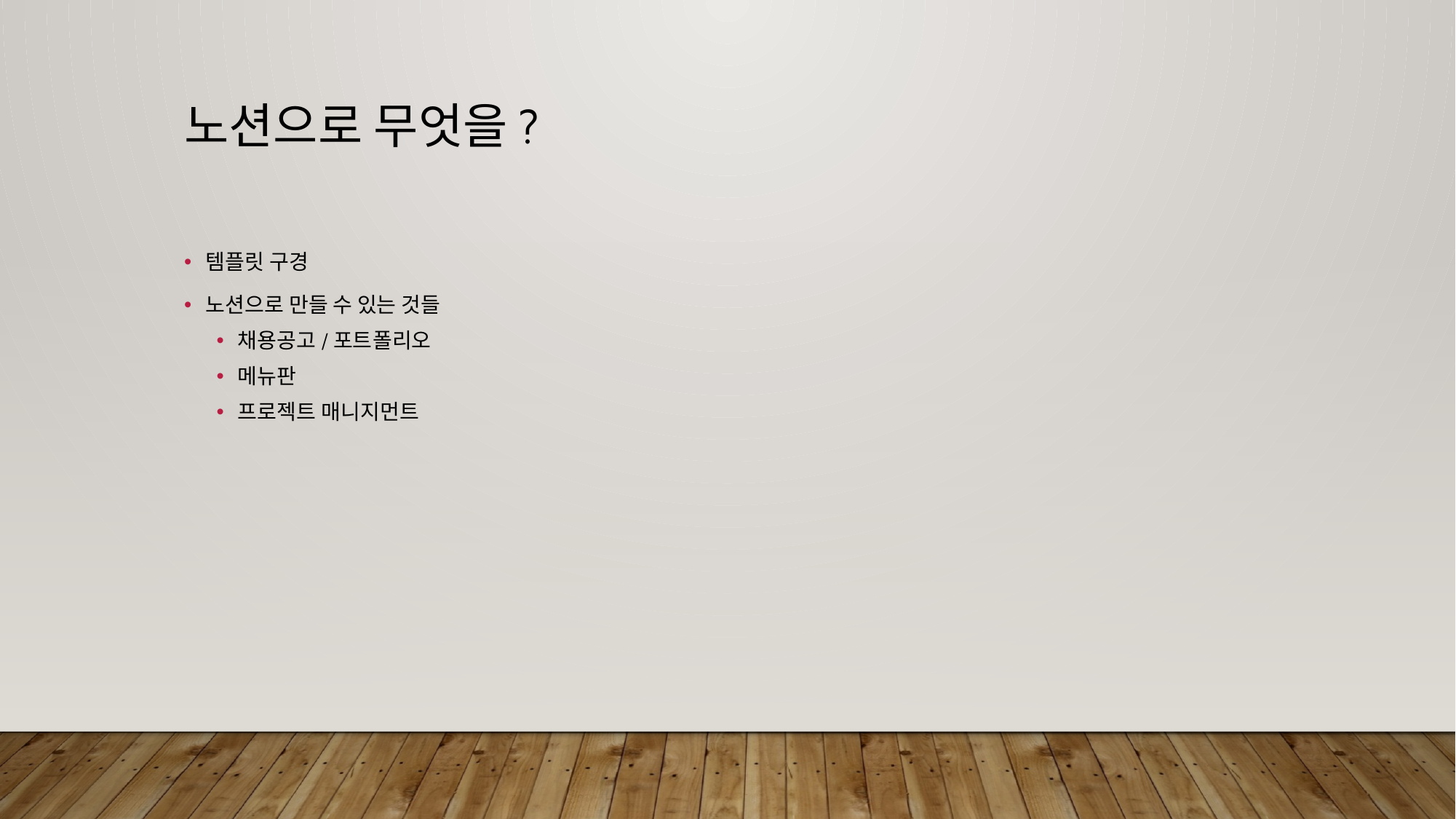

# 노션으로 무엇을?
템플릿 구경
노션으로 만들 수 있는 것들
채용공고/포트폴리오
메뉴판
프로젝트 매니지먼트